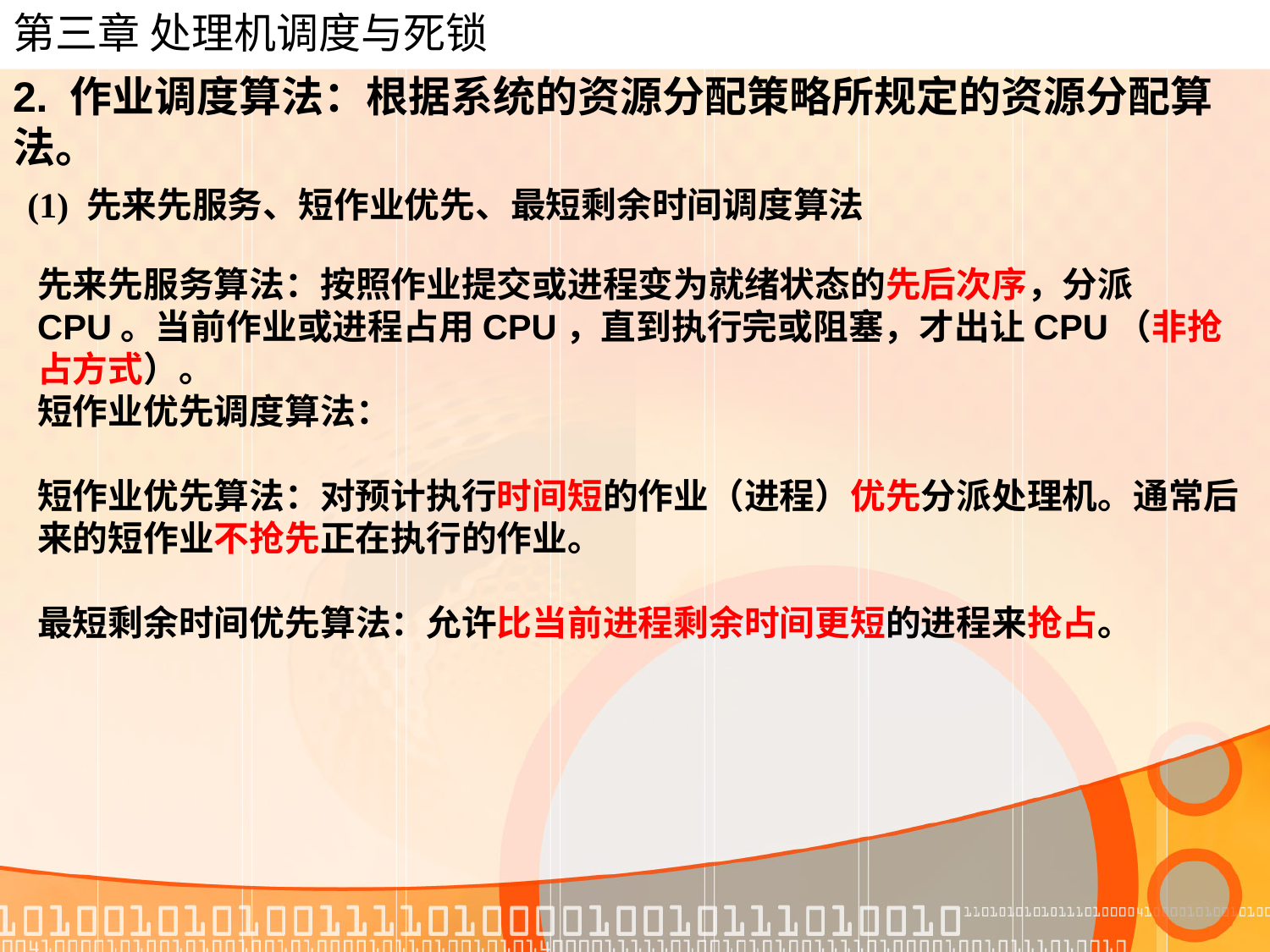

# 第三章 处理机调度与死锁
2. 作业调度算法：根据系统的资源分配策略所规定的资源分配算法。

(1) 先来先服务、短作业优先、最短剩余时间调度算法
先来先服务算法：按照作业提交或进程变为就绪状态的先后次序，分派CPU。当前作业或进程占用CPU，直到执行完或阻塞，才出让CPU（非抢占方式）。
短作业优先调度算法：

短作业优先算法：对预计执行时间短的作业（进程）优先分派处理机。通常后来的短作业不抢先正在执行的作业。

最短剩余时间优先算法：允许比当前进程剩余时间更短的进程来抢占。